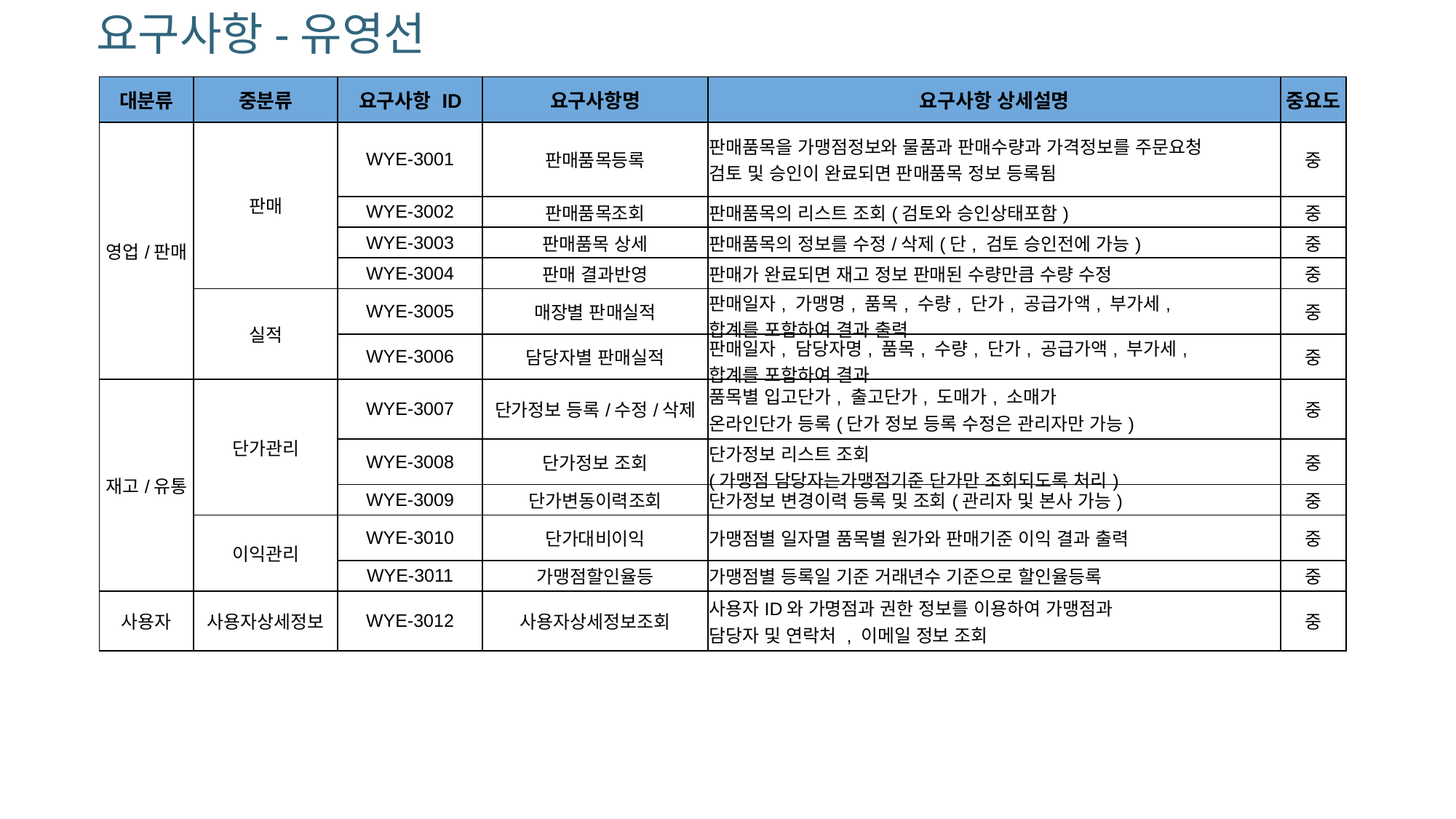

요구사항-유영선
| 대분류 | 중분류 | 요구사항 ID | 요구사항명 | 요구사항 상세설명 | 중요도 |
| --- | --- | --- | --- | --- | --- |
| 영업/판매 | 판매 | WYE-3001 | 판매품목등록 | 판매품목을 가맹점정보와 물품과 판매수량과 가격정보를 주문요청 검토 및 승인이 완료되면 판매품목 정보 등록됨 | 중 |
|  |  | WYE-3002 | 판매품목조회 | 판매품목의 리스트 조회(검토와 승인상태포함) | 중 |
|  |  | WYE-3003 | 판매품목 상세 | 판매품목의 정보를 수정/삭제(단, 검토 승인전에 가능) | 중 |
|  |  | WYE-3004 | 판매 결과반영 | 판매가 완료되면 재고 정보 판매된 수량만큼 수량 수정 | 중 |
|  | 실적 | WYE-3005 | 매장별 판매실적 | 판매일자, 가맹명, 품목, 수량, 단가, 공급가액, 부가세, 합계를 포함하여 결과 출력 | 중 |
|  |  | WYE-3006 | 담당자별 판매실적 | 판매일자, 담당자명, 품목, 수량, 단가, 공급가액, 부가세, 합계를 포함하여 결과 | 중 |
| 재고/유통 | 단가관리 | WYE-3007 | 단가정보 등록/수정/삭제 | 품목별 입고단가, 출고단가, 도매가, 소매가 온라인단가 등록(단가 정보 등록 수정은 관리자만 가능) | 중 |
|  |  | WYE-3008 | 단가정보 조회 | 단가정보 리스트 조회 (가맹점 담당자는가맹점기준 단가만 조회되도록 처리) | 중 |
|  |  | WYE-3009 | 단가변동이력조회 | 단가정보 변경이력 등록 및 조회(관리자 및 본사 가능) | 중 |
|  | 이익관리 | WYE-3010 | 단가대비이익 | 가맹점별 일자멸 품목별 원가와 판매기준 이익 결과 출력 | 중 |
|  |  | WYE-3011 | 가맹점할인율등 | 가맹점별 등록일 기준 거래년수 기준으로 할인율등록 | 중 |
| 사용자 | 사용자상세정보 | WYE-3012 | 사용자상세정보조회 | 사용자ID와 가명점과 권한 정보를 이용하여 가맹점과 담당자 및 연락처 , 이메일 정보 조회 | 중 |